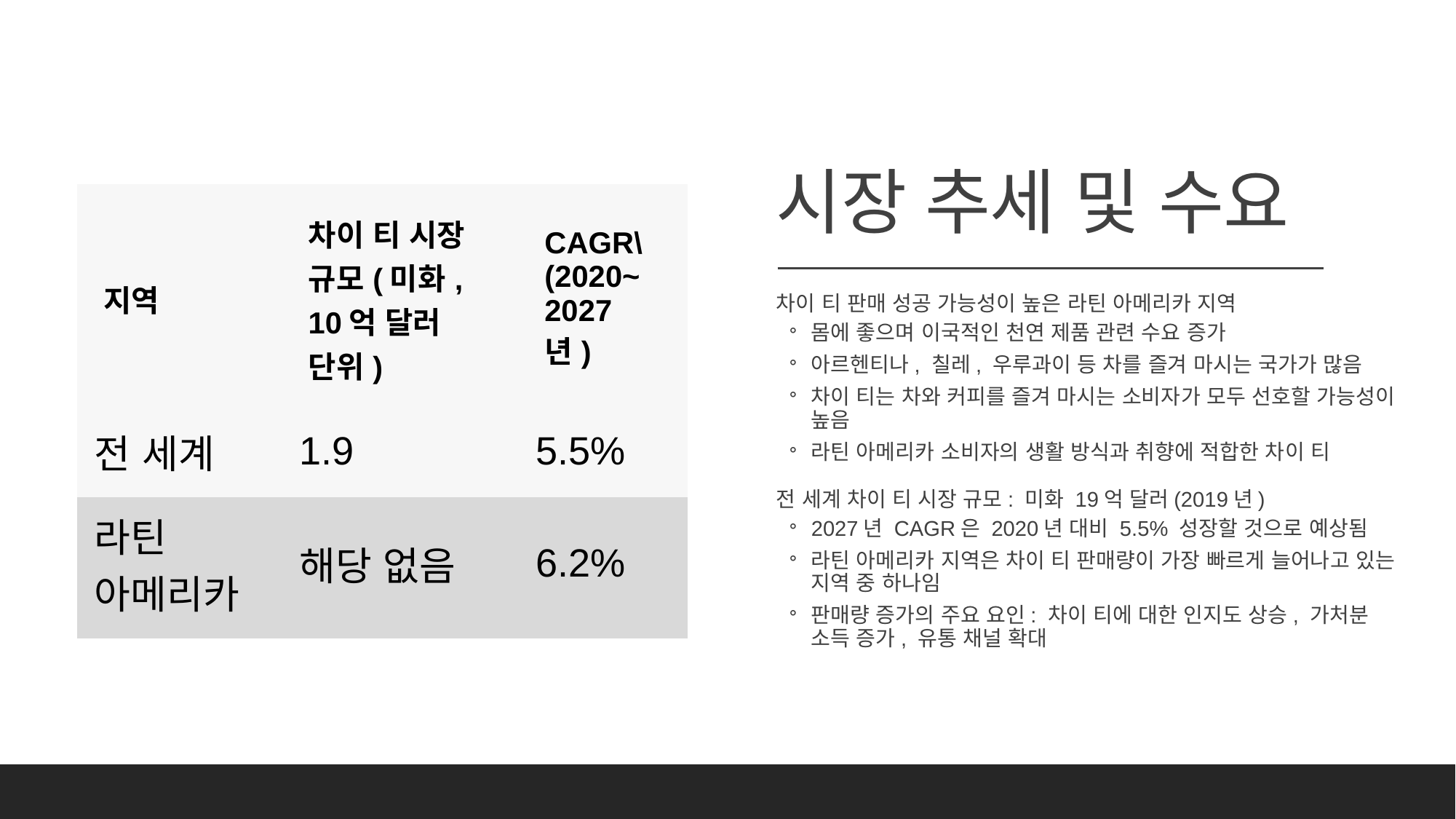

# 시장 추세 및 수요
| 지역 | 차이 티 시장 규모(미화, 10억 달러 단위) | CAGR\ (2020~ 2027년) |
| --- | --- | --- |
| 전 세계 | 1.9 | 5.5% |
| 라틴 아메리카 | 해당 없음 | 6.2% |
차이 티 판매 성공 가능성이 높은 라틴 아메리카 지역
몸에 좋으며 이국적인 천연 제품 관련 수요 증가
아르헨티나, 칠레, 우루과이 등 차를 즐겨 마시는 국가가 많음
차이 티는 차와 커피를 즐겨 마시는 소비자가 모두 선호할 가능성이 높음
라틴 아메리카 소비자의 생활 방식과 취향에 적합한 차이 티
전 세계 차이 티 시장 규모: 미화 19억 달러(2019년)
2027년 CAGR은 2020년 대비 5.5% 성장할 것으로 예상됨
라틴 아메리카 지역은 차이 티 판매량이 가장 빠르게 늘어나고 있는 지역 중 하나임
판매량 증가의 주요 요인: 차이 티에 대한 인지도 상승, 가처분 소득 증가, 유통 채널 확대